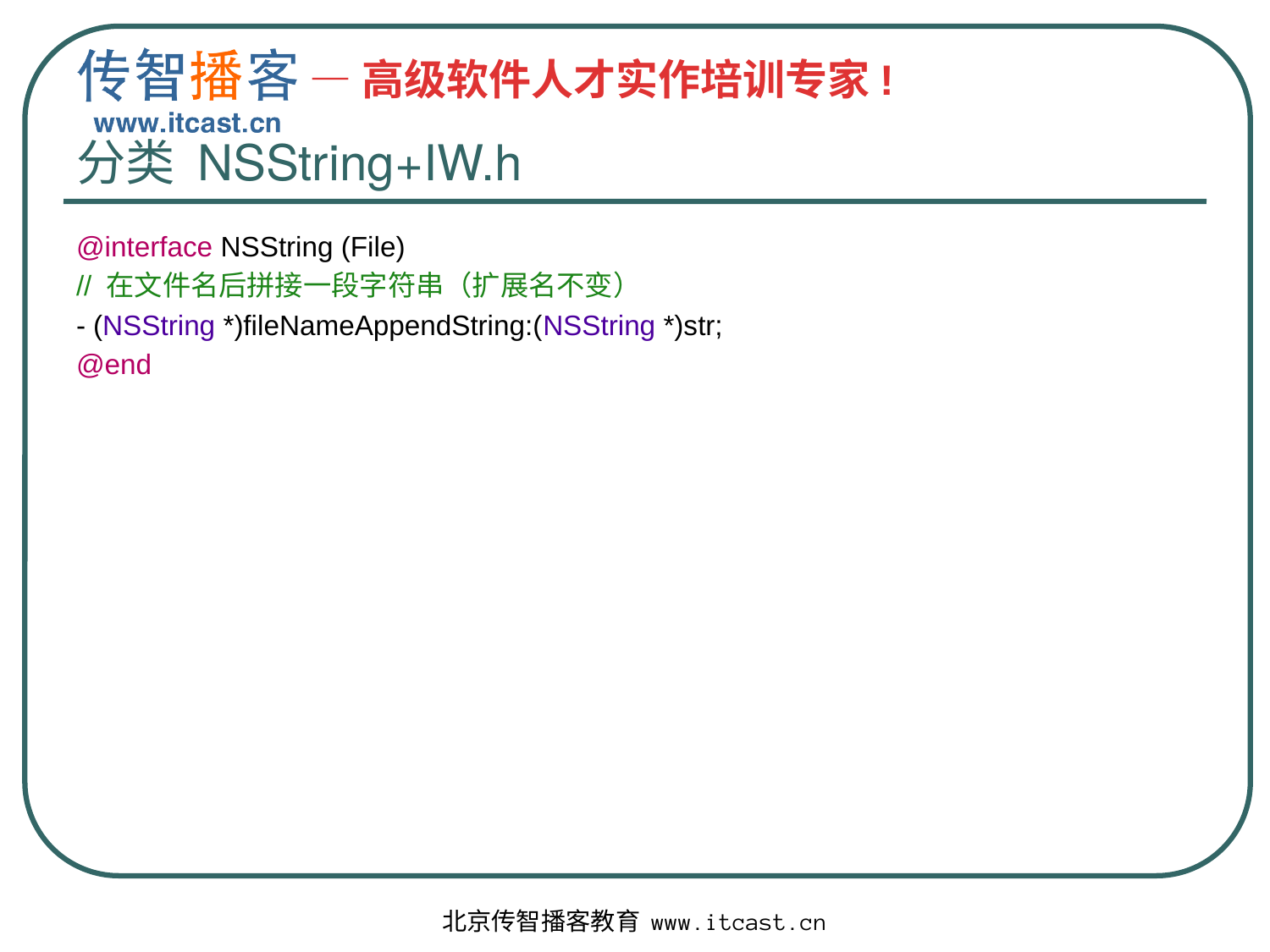

# 分类 NSString+IW.h
@interface NSString (File)
// 在文件名后拼接一段字符串（扩展名不变）
- (NSString *)fileNameAppendString:(NSString *)str;
@end